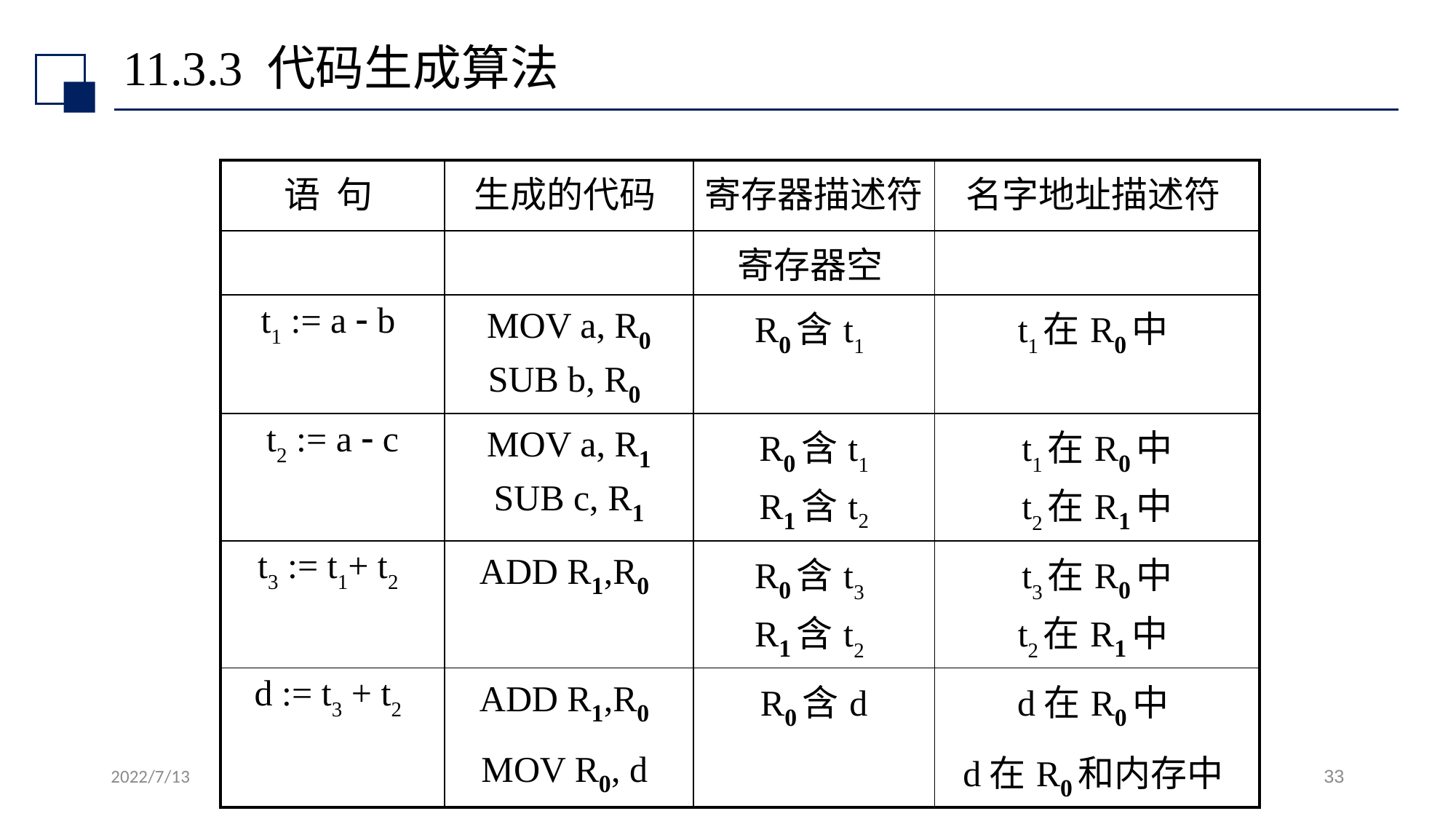

# 11.3.3 代码生成算法
| 语 句 | 生成的代码 | 寄存器描述符 | 名字地址描述符 |
| --- | --- | --- | --- |
|  |  | 寄存器空 |  |
| t1 := a − b | MOV a, R0 SUB b, R0 | R0含t1 | t1在R0中 |
| t2 := a − c | MOV a, R1 SUB c, R1 | R0含t1 R1含t2 | t1在R0中 t2在R1中 |
| t3 := t1+ t2 | ADD R1,R0 | R0含t3 R1含t2 | t3在R0中 t2在R1中 |
| d := t3 + t2 | ADD R1,R0 | R0含d | d在R0中 |
|  | MOV R0, d |  | d在R0和内存中 |

2022/7/13
33